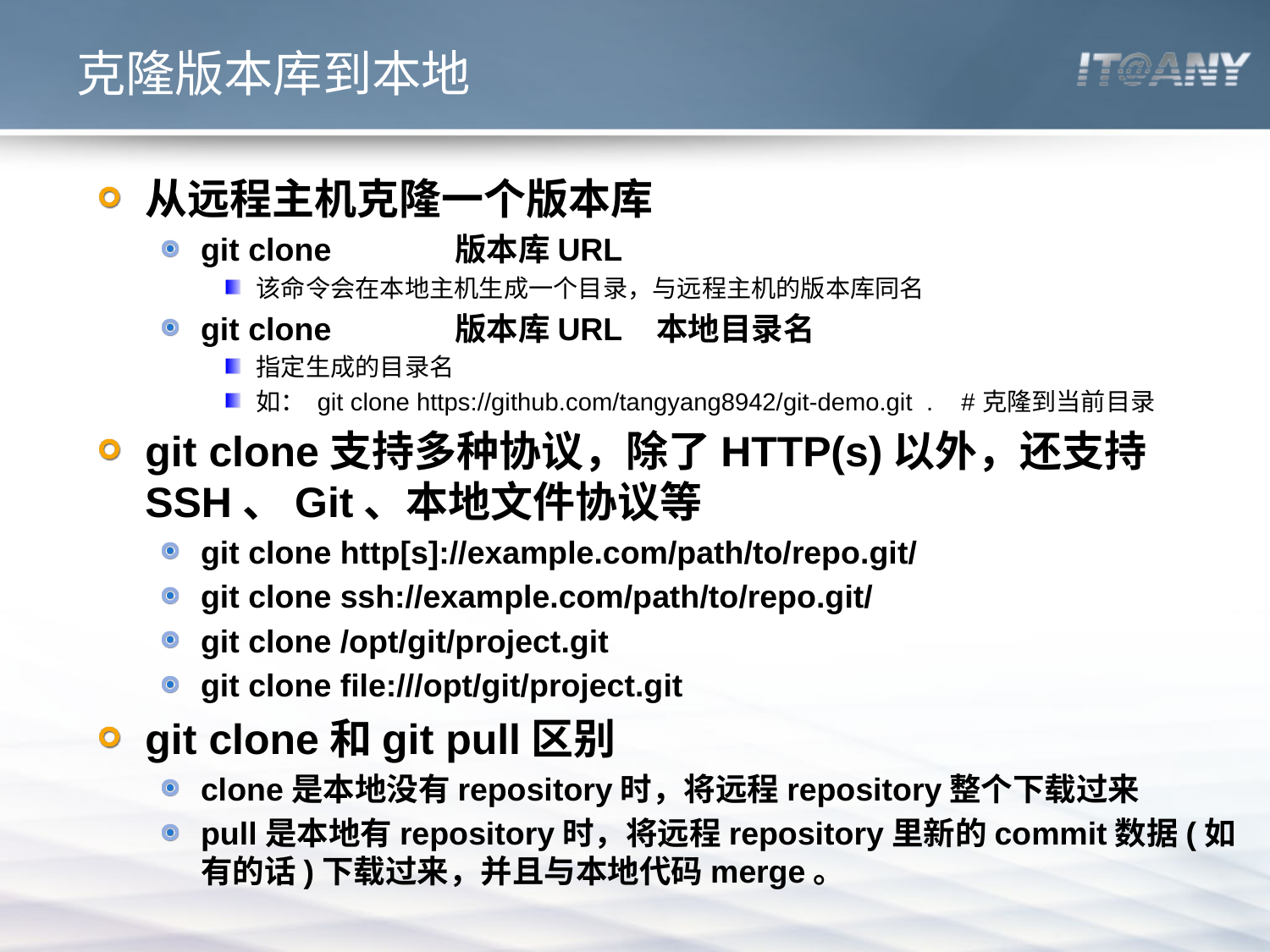

# 克隆版本库到本地
从远程主机克隆一个版本库
git clone 	版本库URL
该命令会在本地主机生成一个目录，与远程主机的版本库同名
git clone	版本库URL   本地目录名
指定生成的目录名
如： git clone https://github.com/tangyang8942/git-demo.git  .    #克隆到当前目录
git clone支持多种协议，除了HTTP(s)以外，还支持SSH、Git、本地文件协议等
git clone http[s]://example.com/path/to/repo.git/
git clone ssh://example.com/path/to/repo.git/
git clone /opt/git/project.git
git clone file:///opt/git/project.git
git clone和git pull区别
clone是本地没有repository时，将远程repository整个下载过来
pull是本地有repository时，将远程repository里新的commit数据(如有的话)下载过来，并且与本地代码merge。